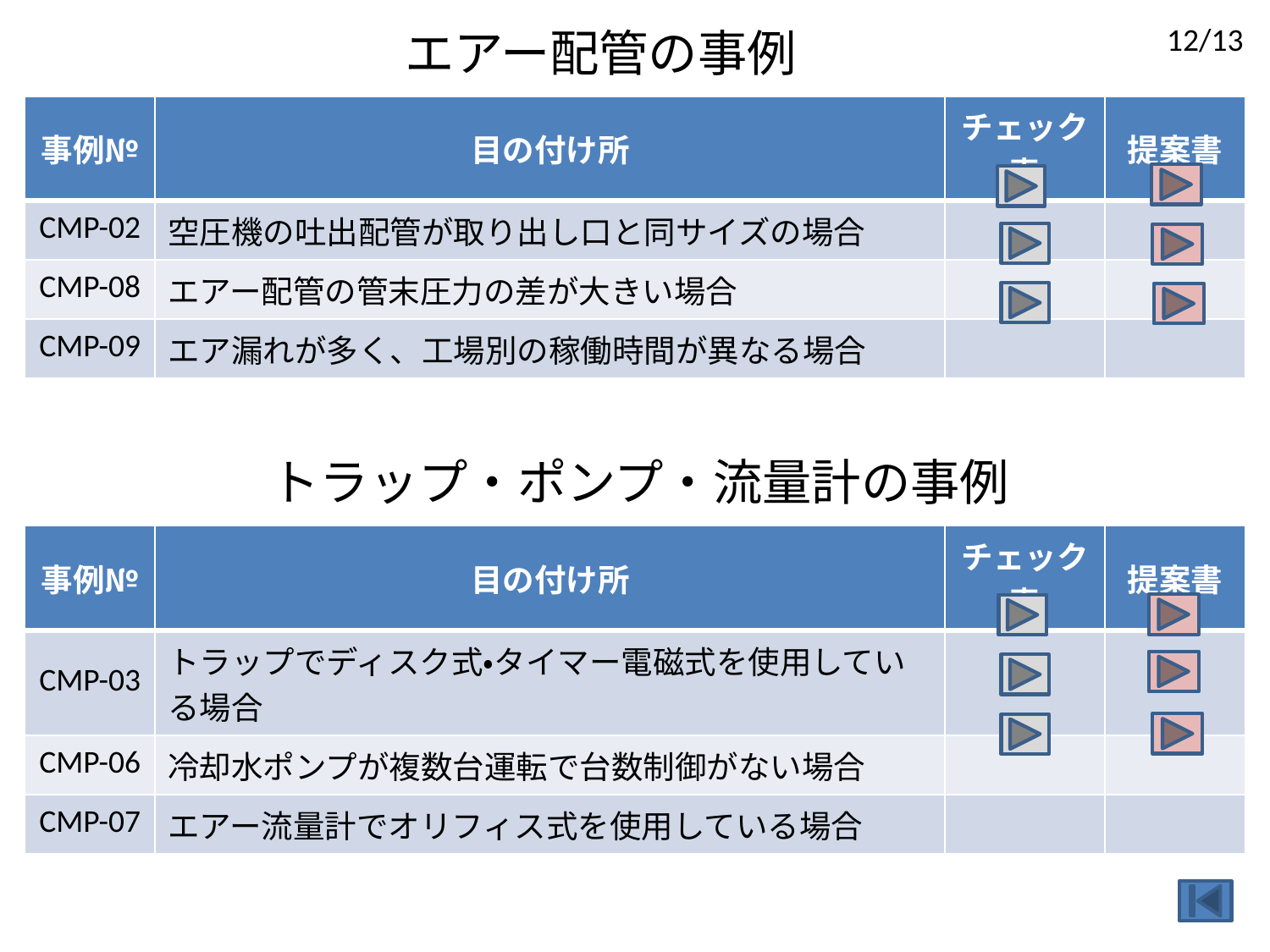

12/13
エアー配管の事例
| 事例№ | 目の付け所 | チェック表 | 提案書 |
| --- | --- | --- | --- |
| CMP-02 | 空圧機の吐出配管が取り出し口と同サイズの場合 |  |  |
| CMP-08 | エアー配管の管末圧力の差が大きい場合 |  |  |
| CMP-09 | エア漏れが多く、工場別の稼働時間が異なる場合 |  |  |

トラップ・ポンプ・流量計の事例
| 事例№ | 目の付け所 | チェック表 | 提案書 |
| --- | --- | --- | --- |
| CMP-03 | トラップでディスク式・タイマー電磁式を使用している場合 |  |  |
| CMP-06 | 冷却水ポンプが複数台運転で台数制御がない場合 |  |  |
| CMP-07 | エアー流量計でオリフィス式を使用している場合 |  |  |